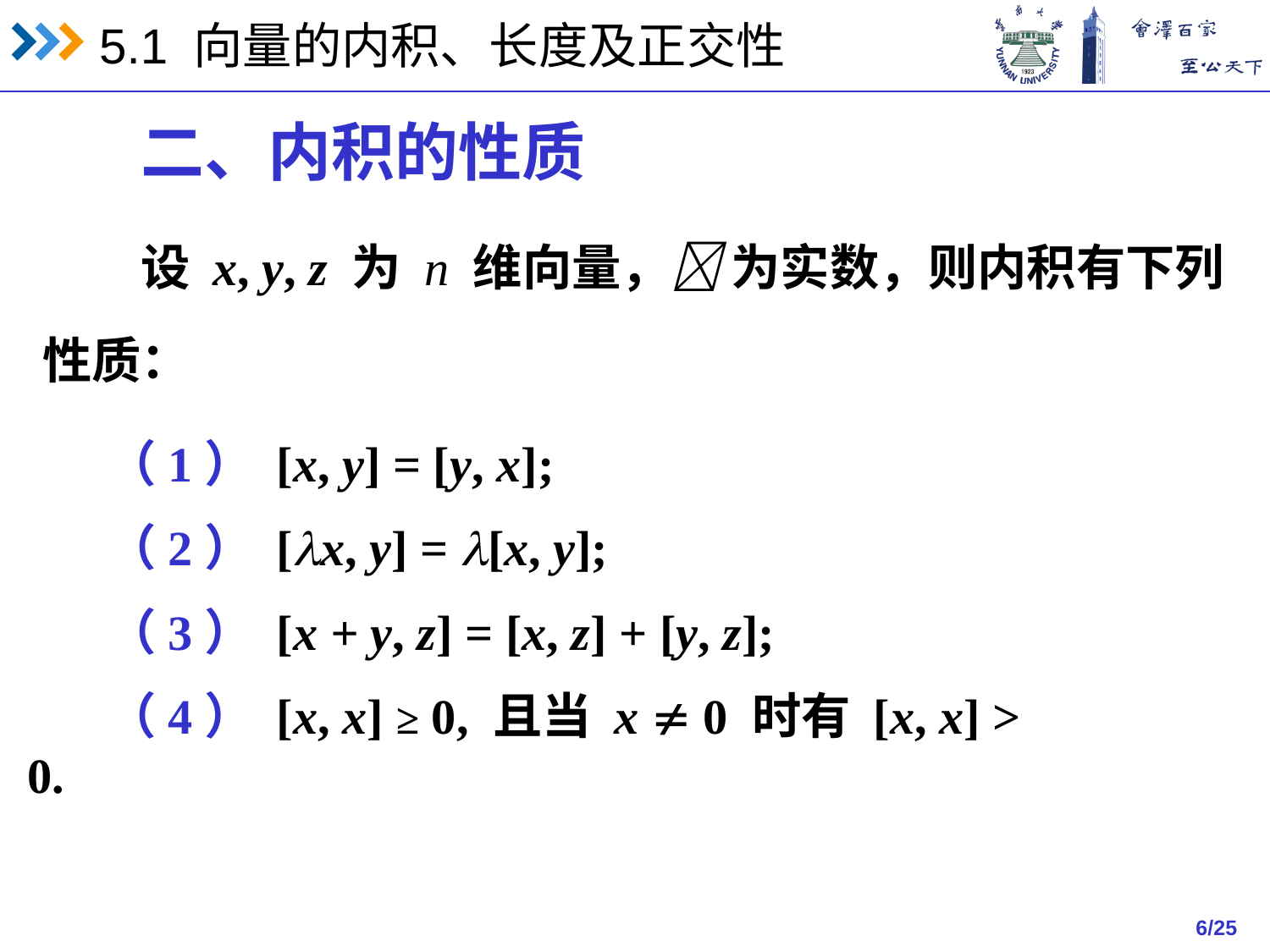

二、内积的性质
设 x, y, z 为 n 维向量，λ 为实数，则内积有下列
性质：
      （1） [x, y] = [y, x];
      （2） [λx, y] = λ[x, y];
      （3） [x + y, z] = [x, z] + [y, z];
      （4） [x, x] ≥ 0, 且当 x ≠ 0 时有 [x, x] > 0.